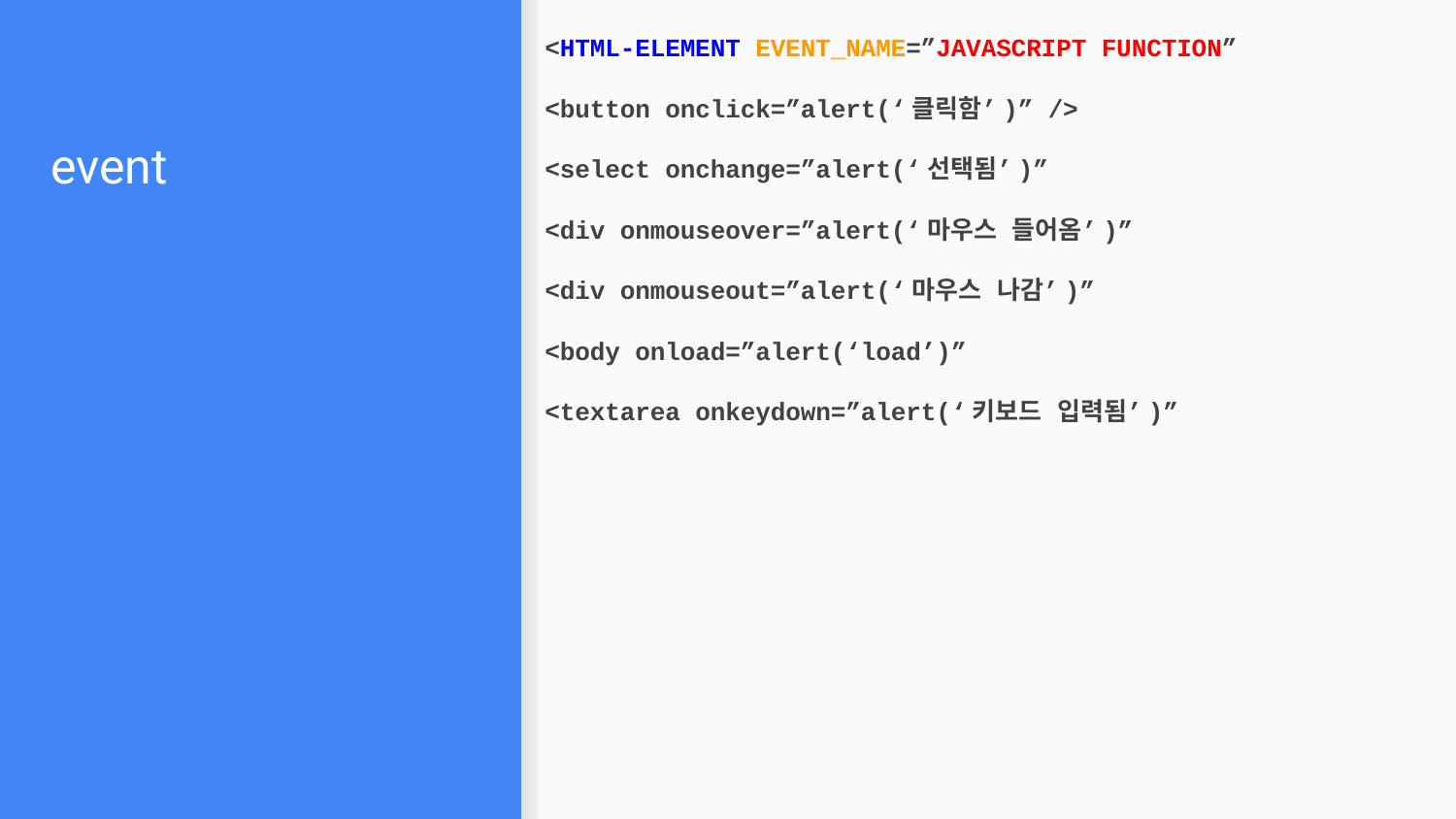

<HTML-ELEMENT EVENT_NAME=”JAVASCRIPT FUNCTION”

<button onclick=”alert(‘클릭함’)” />

<select onchange=”alert(‘선택됨’)”

<div onmouseover=”alert(‘마우스 들어옴’)”

<div onmouseout=”alert(‘마우스 나감’)”

<body onload=”alert(‘load’)”

<textarea onkeydown=”alert(‘키보드 입력됨’)”
# event